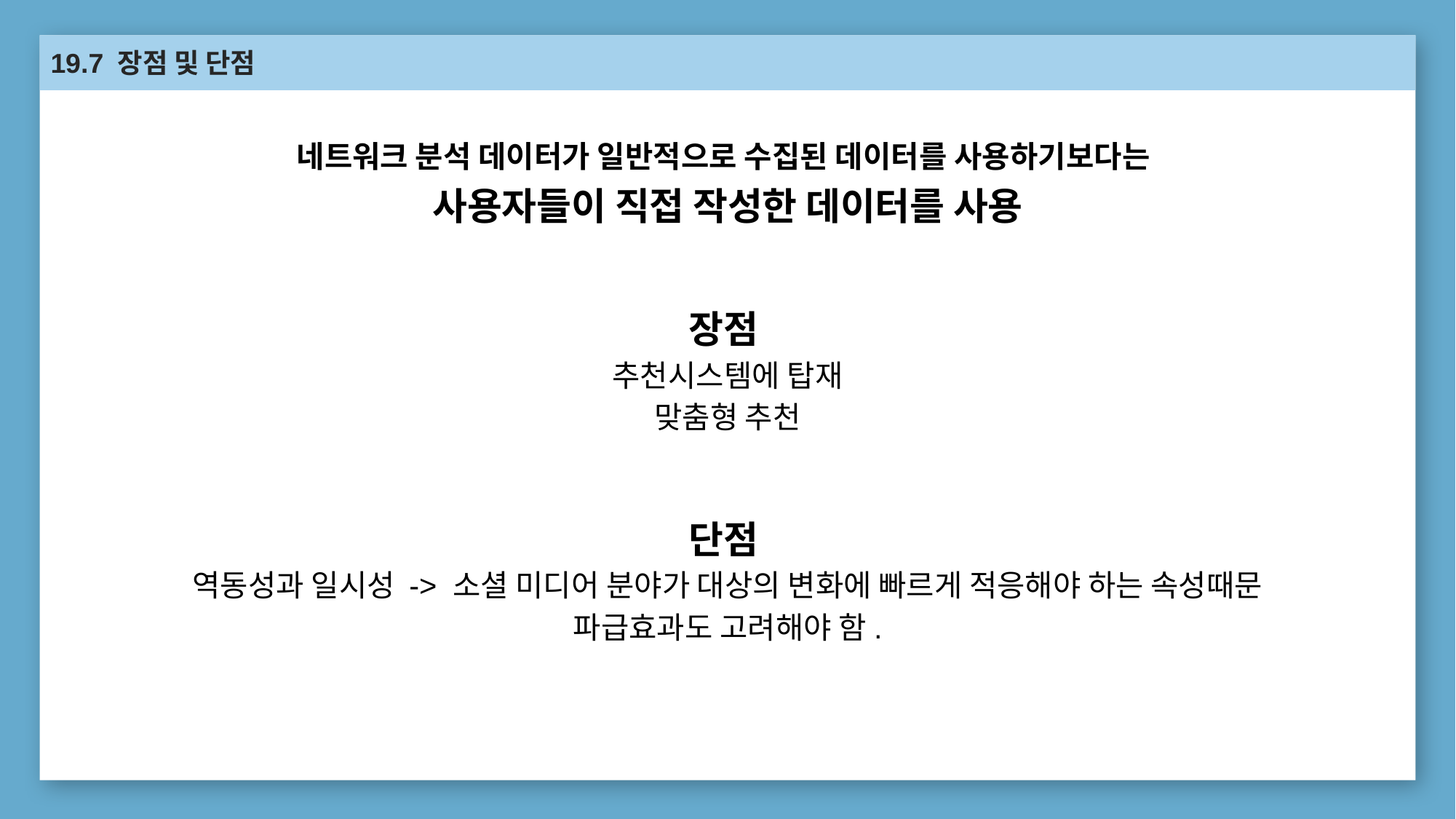

19.4 노드 관점에서의 중심 측도

19.7 장점 및 단점
네트워크 분석 데이터가 일반적으로 수집된 데이터를 사용하기보다는
사용자들이 직접 작성한 데이터를 사용
장점
추천시스템에 탑재
맞춤형 추천
49.7%
CONTENT
단점
역동성과 일시성 -> 소셜 미디어 분야가 대상의 변화에 빠르게 적응해야 하는 속성때문
파급효과도 고려해야 함.